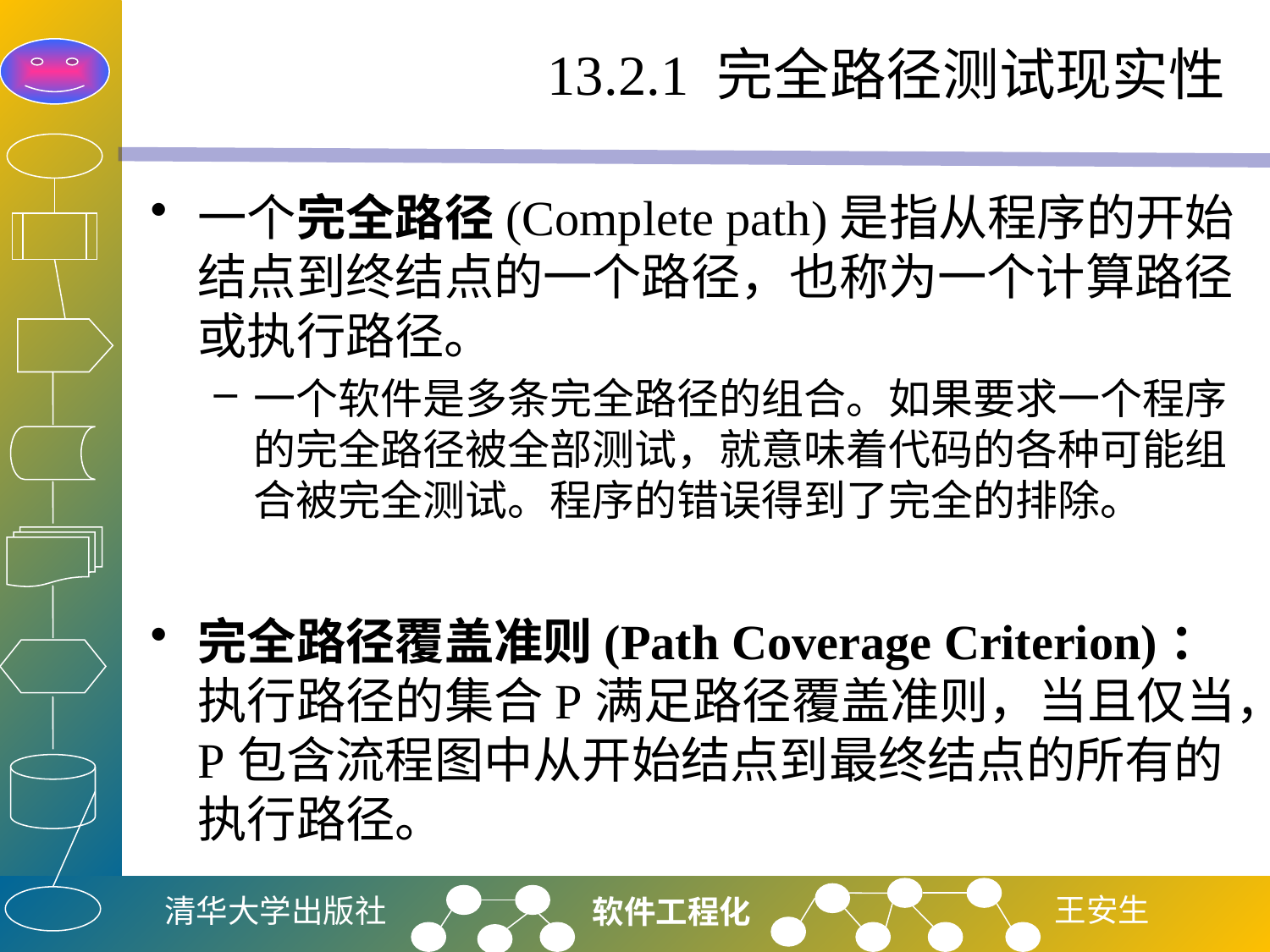

# 13.2.1 完全路径测试现实性
一个完全路径(Complete path)是指从程序的开始结点到终结点的一个路径，也称为一个计算路径或执行路径。
一个软件是多条完全路径的组合。如果要求一个程序的完全路径被全部测试，就意味着代码的各种可能组合被完全测试。程序的错误得到了完全的排除。

完全路径覆盖准则(Path Coverage Criterion)：执行路径的集合P满足路径覆盖准则，当且仅当，P包含流程图中从开始结点到最终结点的所有的执行路径。